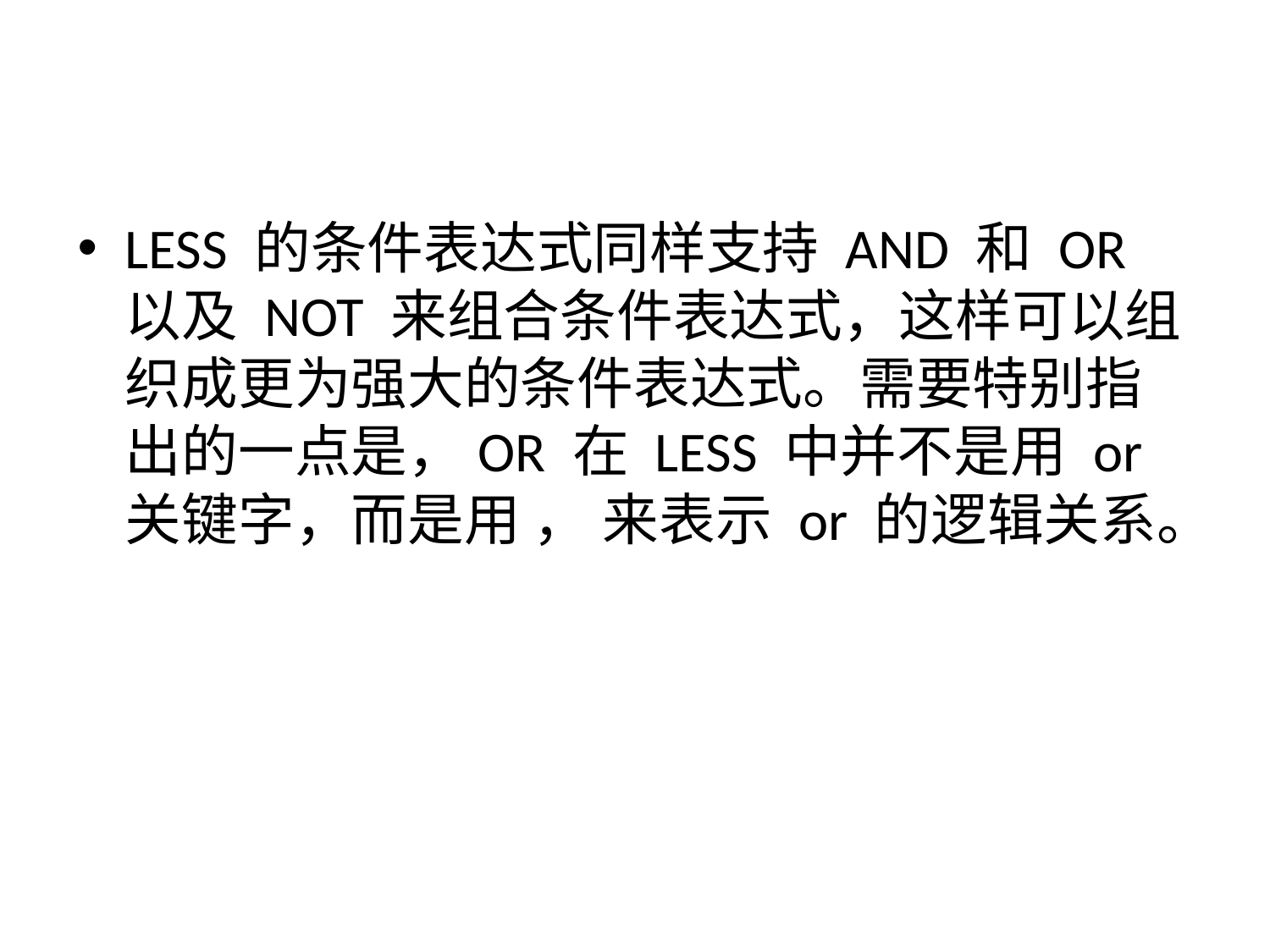

#
LESS 的条件表达式同样支持 AND 和 OR 以及 NOT 来组合条件表达式，这样可以组织成更为强大的条件表达式。需要特别指出的一点是，OR 在 LESS 中并不是用 or 关键字，而是用 ， 来表示 or 的逻辑关系。